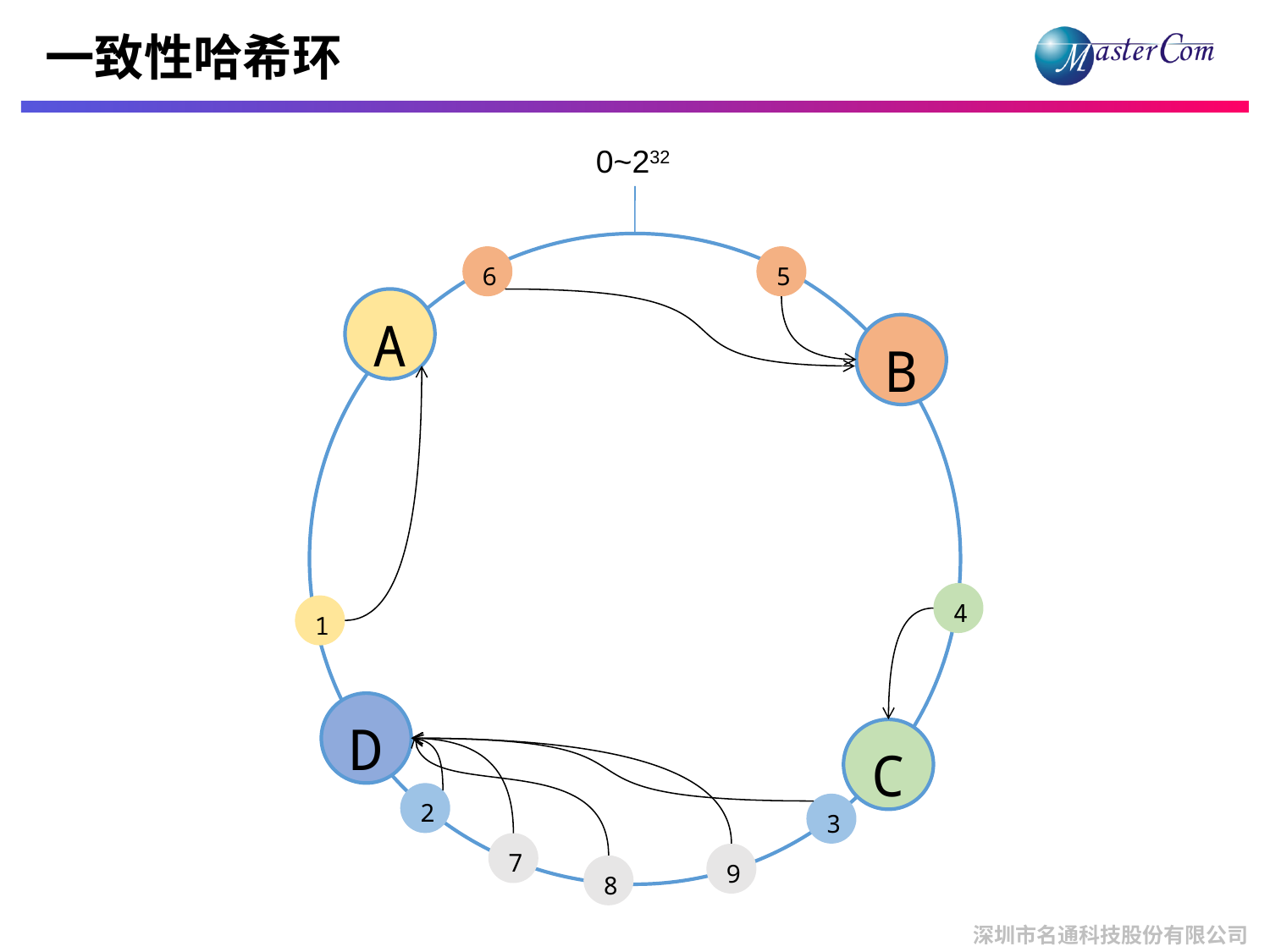

# 一致性哈希环
0~232

6
5
A
B
4
1
D
C
2
3
7
9
8